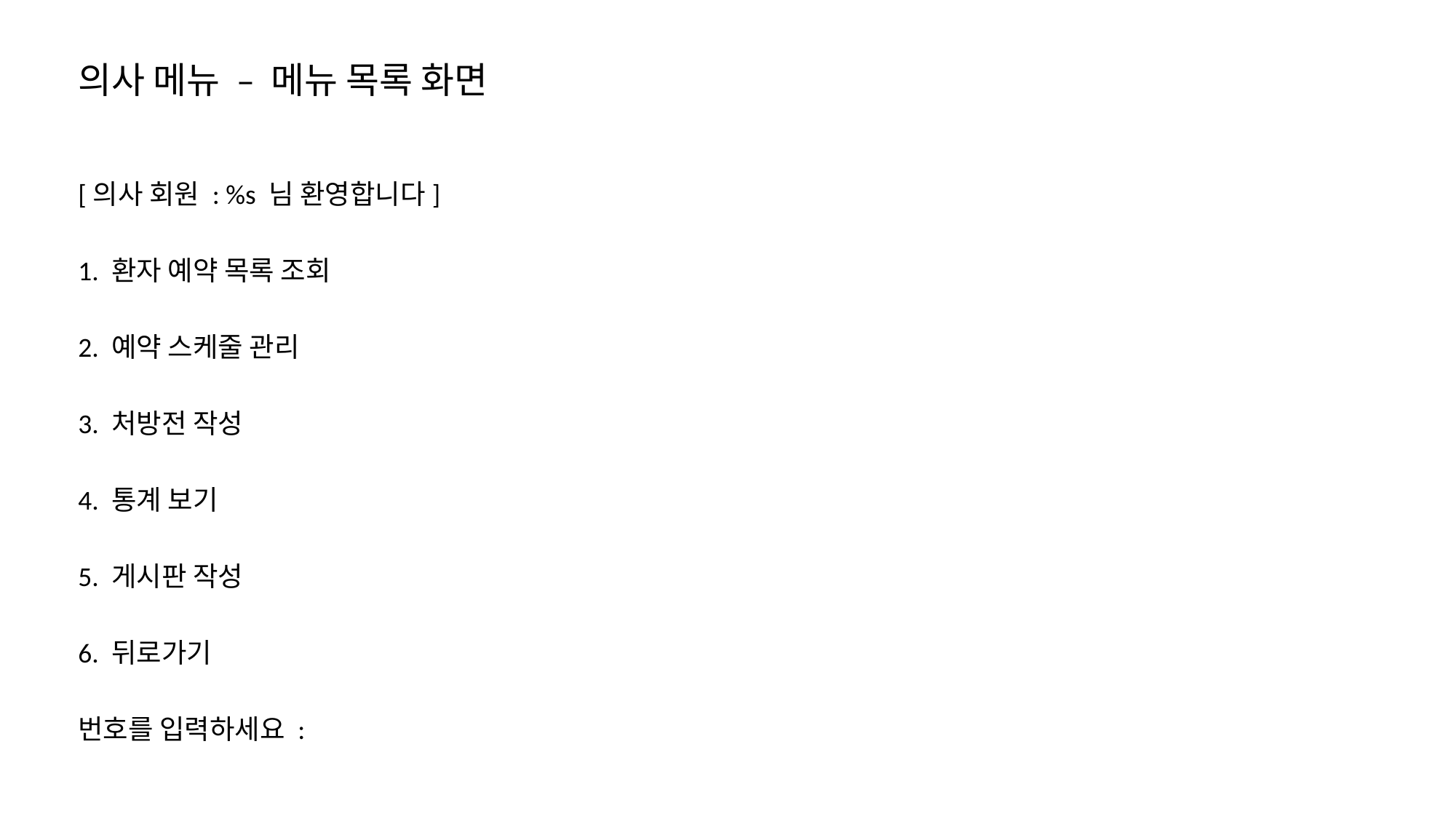

의사 메뉴  –  메뉴 목록 화면
[의사 회원 : %s 님 환영합니다]

1. 환자 예약 목록 조회

2. 예약 스케줄 관리

3. 처방전 작성

4. 통계 보기

5. 게시판 작성

6. 뒤로가기

번호를 입력하세요 :